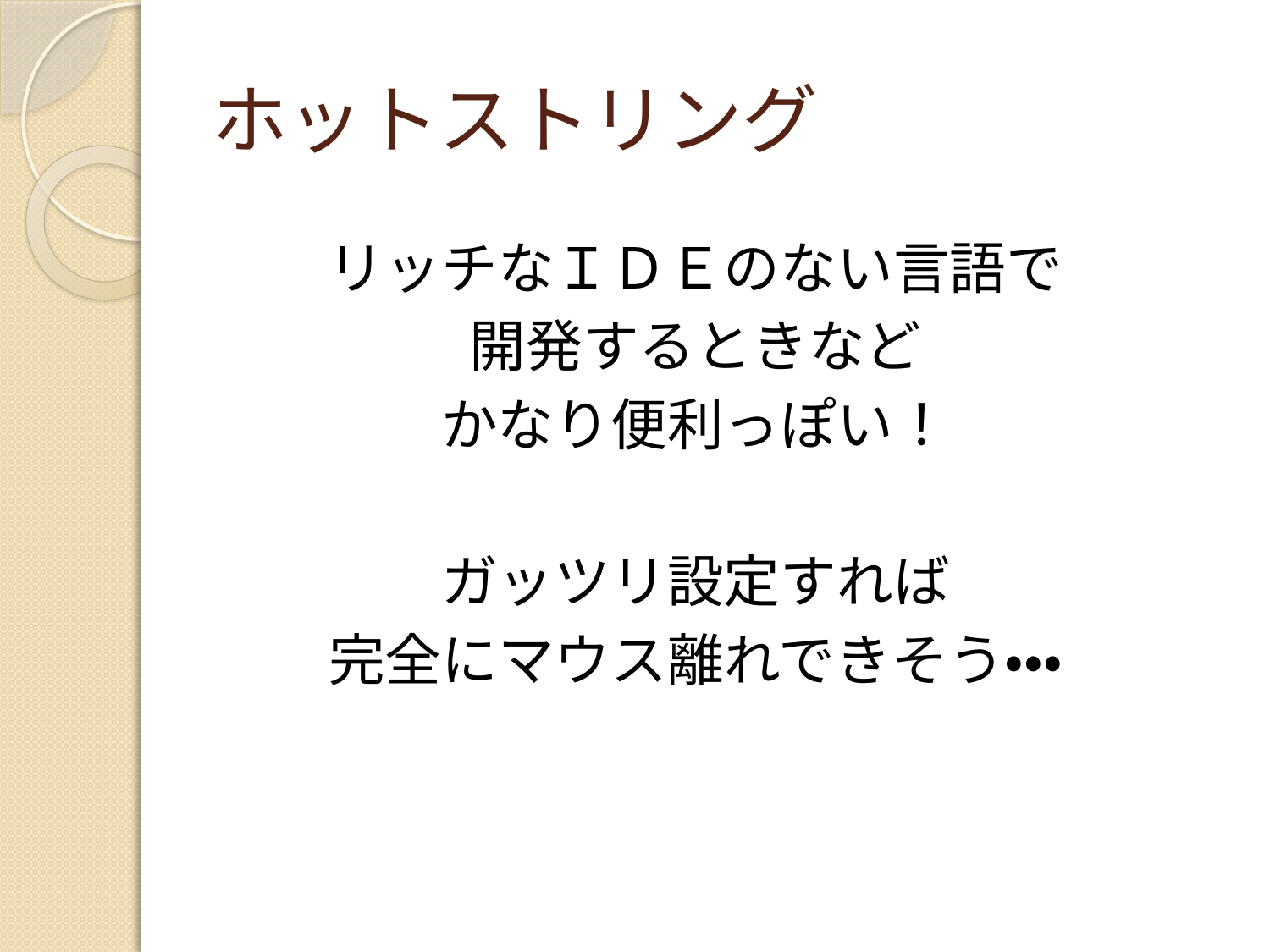

# ホットストリング
リッチなＩＤＥのない言語で
開発するときなど
かなり便利っぽい！

ガッツリ設定すれば
完全にマウス離れできそう・・・